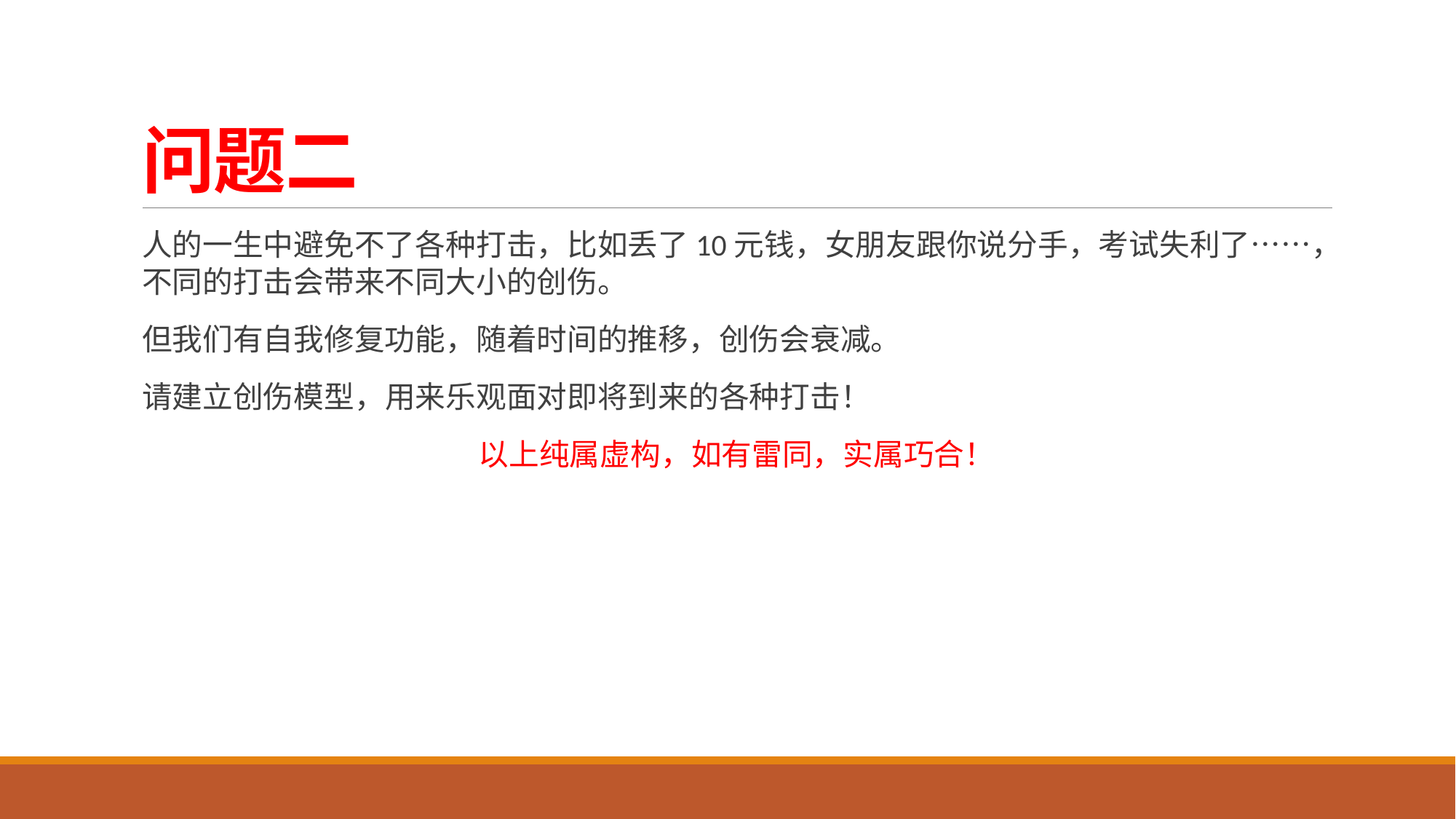

# 问题二
人的一生中避免不了各种打击，比如丢了10元钱，女朋友跟你说分手，考试失利了……，不同的打击会带来不同大小的创伤。
但我们有自我修复功能，随着时间的推移，创伤会衰减。
请建立创伤模型，用来乐观面对即将到来的各种打击！
以上纯属虚构，如有雷同，实属巧合！